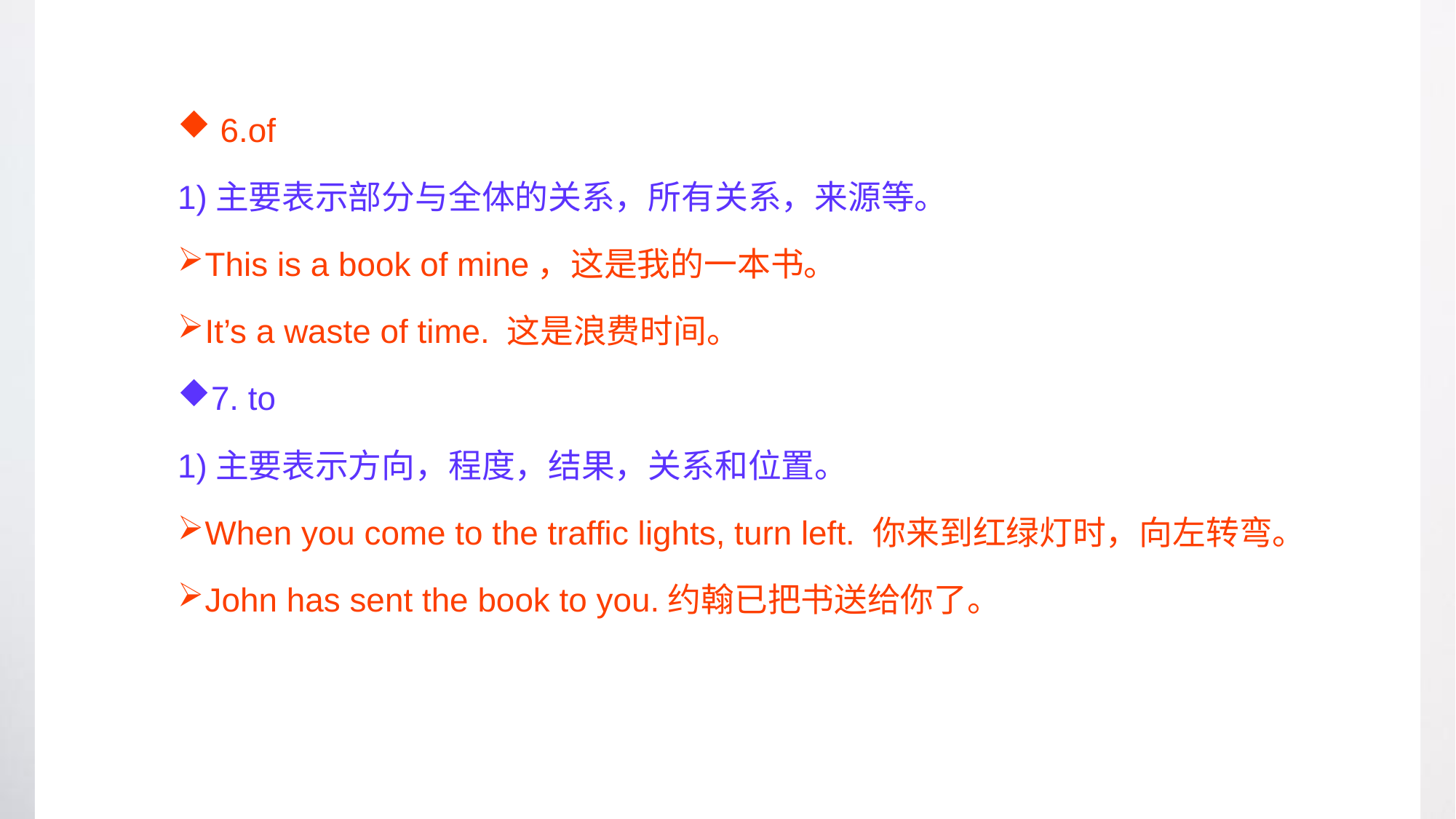

6.of
1)主要表示部分与全体的关系，所有关系，来源等。
This is a book of mine，这是我的一本书。
It’s a waste of time. 这是浪费时间。
7. to
1)主要表示方向，程度，结果，关系和位置。
When you come to the traffic lights, turn left. 你来到红绿灯时，向左转弯。
John has sent the book to you.约翰已把书送给你了。